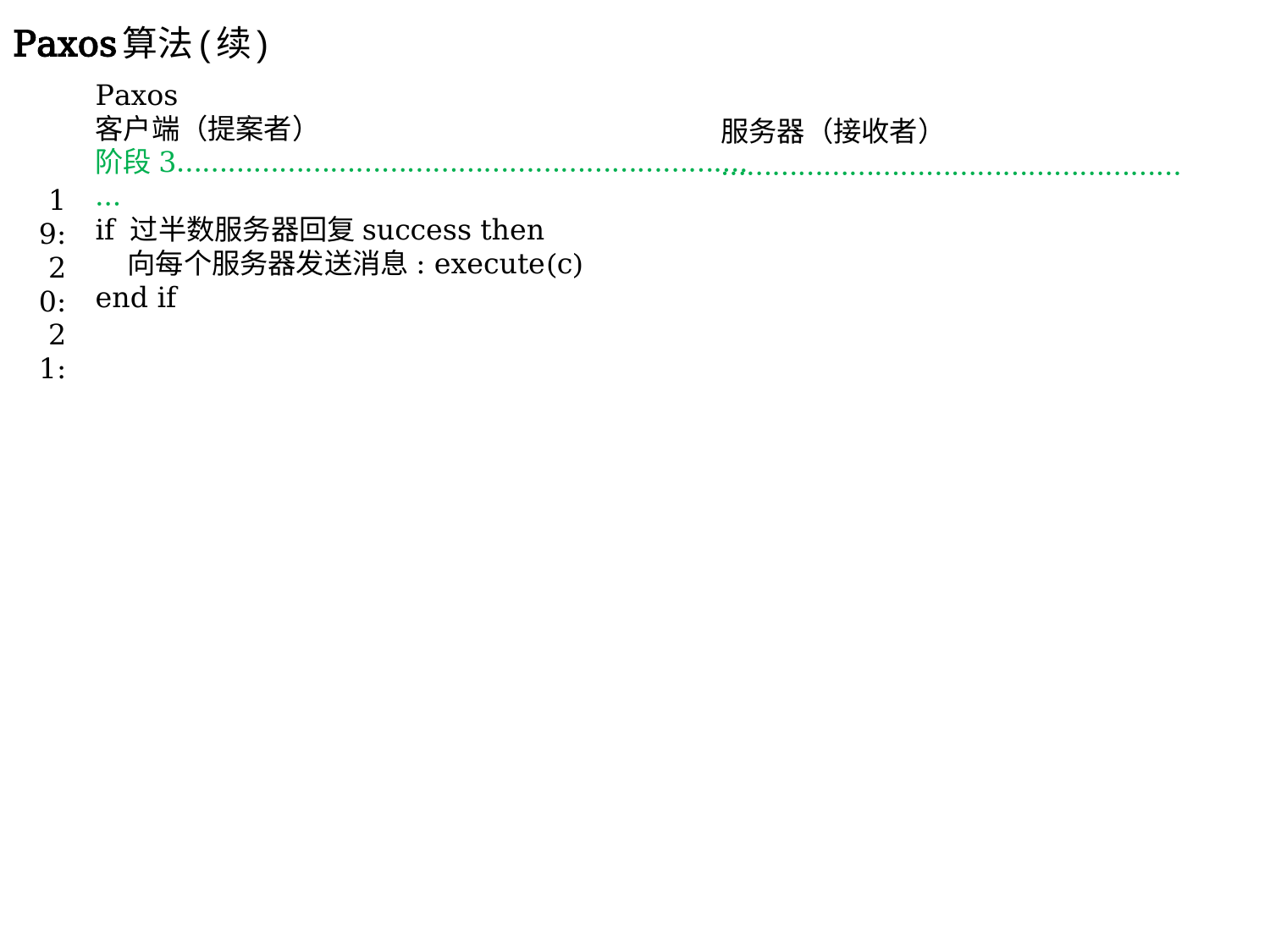

# Paxos算法(续)
Paxos
客户端（提案者）
阶段3………………………………………………………….…
if 过半数服务器回复success then
    向每个服务器发送消息: execute(c)
end if
服务器（接收者）
………………………………………………
19:
20:
21: